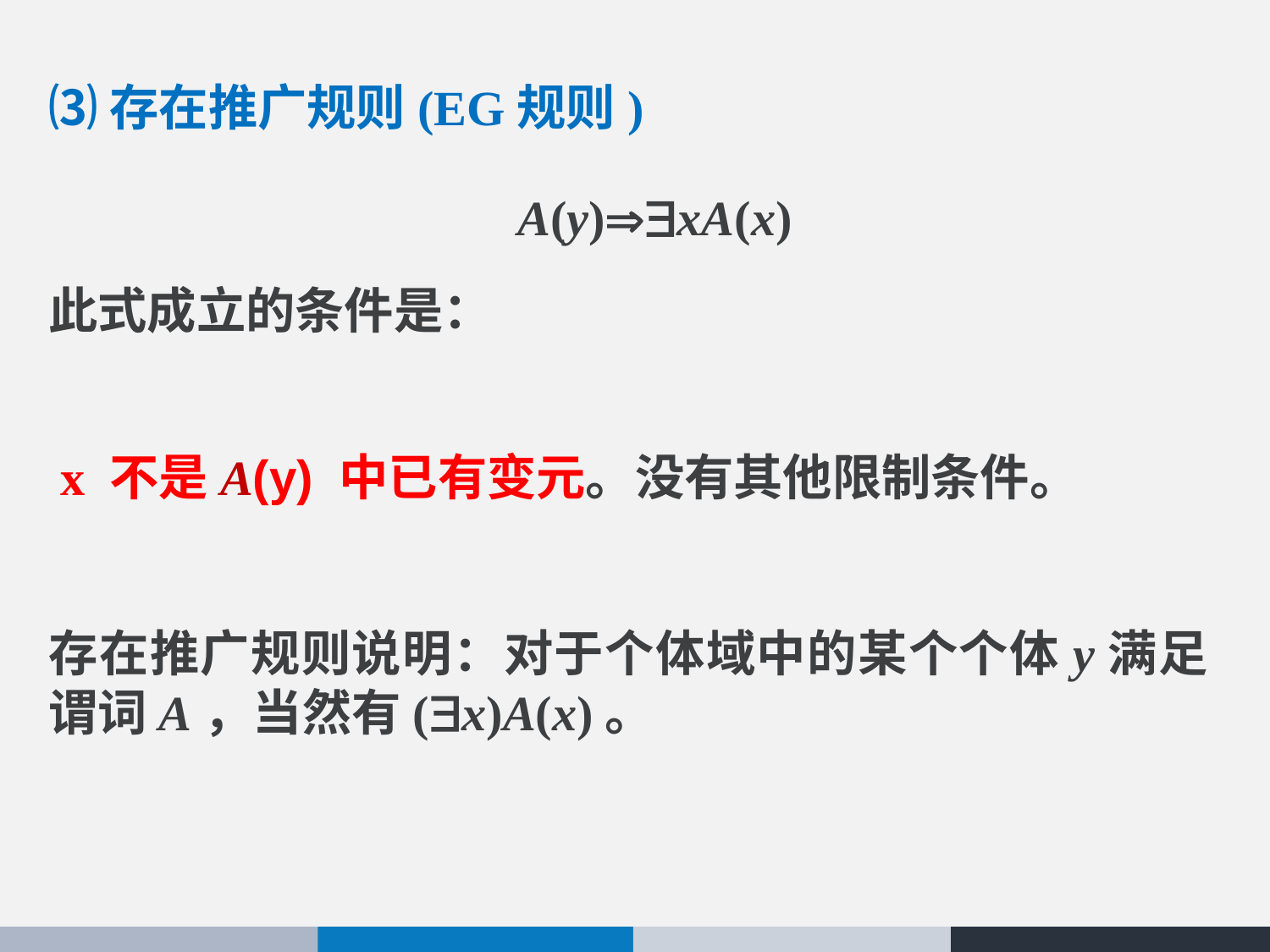

⑶存在推广规则(EG规则)
 A(y)⇒∃xA(x)
此式成立的条件是：
 x 不是A(y) 中已有变元。没有其他限制条件。
存在推广规则说明：对于个体域中的某个个体y满足谓词A，当然有(∃x)A(x)。